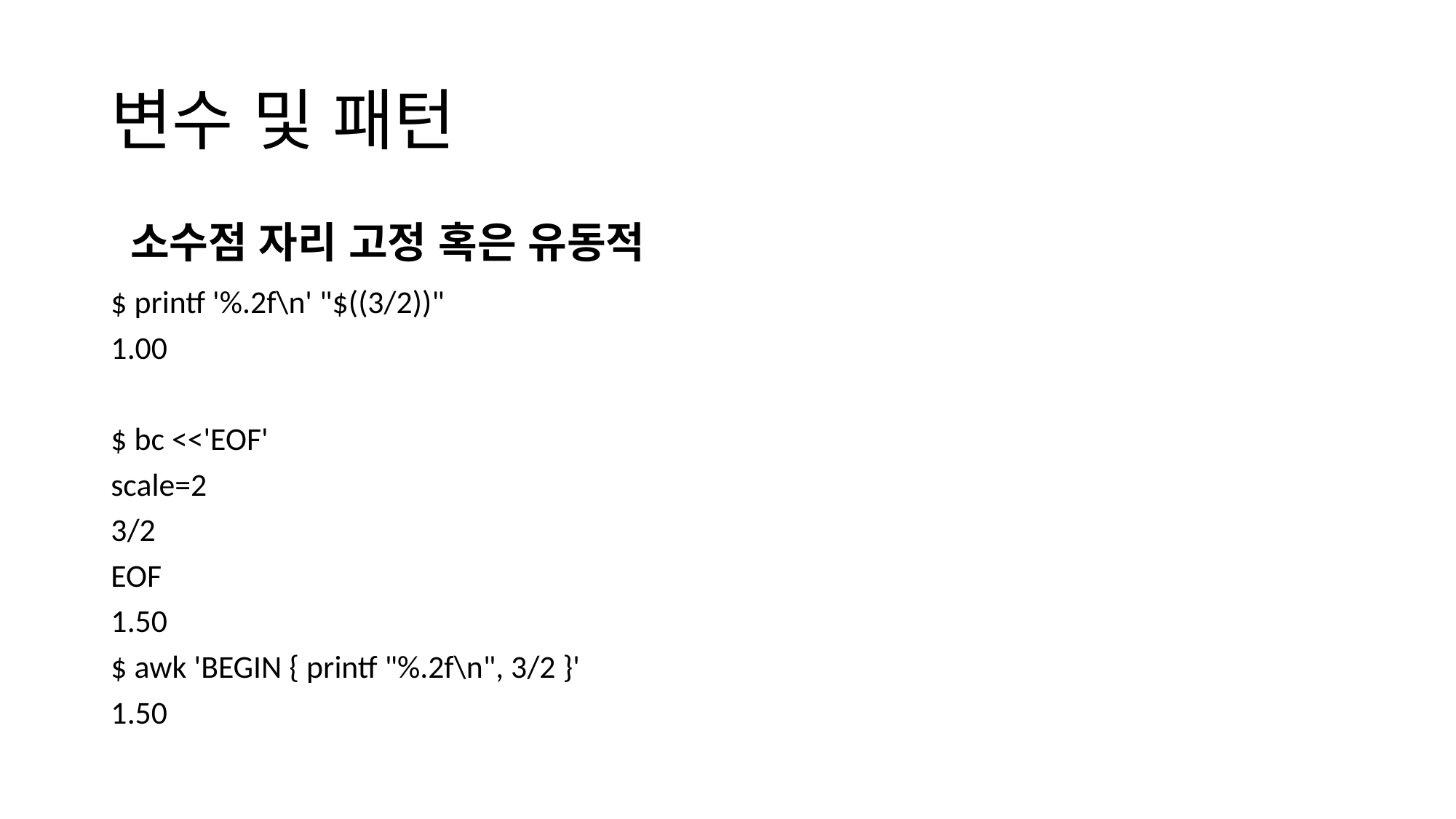

# 변수 및 패턴
소수점 자리 고정 혹은 유동적
$ printf '%.2f\n' "$((3/2))"
1.00

$ bc <<'EOF'
scale=2
3/2
EOF
1.50
$ awk 'BEGIN { printf "%.2f\n", 3/2 }'
1.50